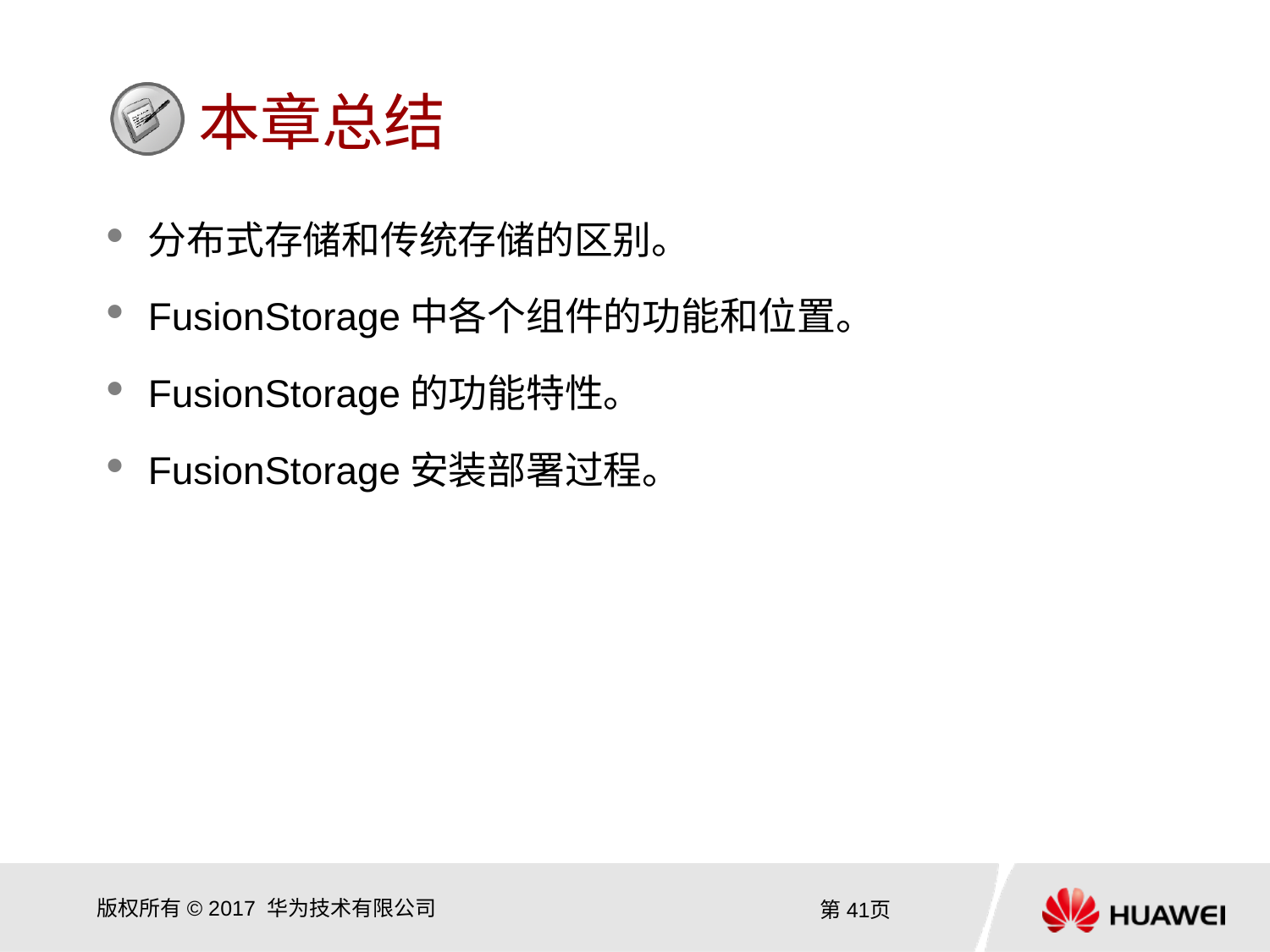

分布式存储和传统存储的区别。
FusionStorage中各个组件的功能和位置。
FusionStorage的功能特性。
FusionStorage安装部署过程。